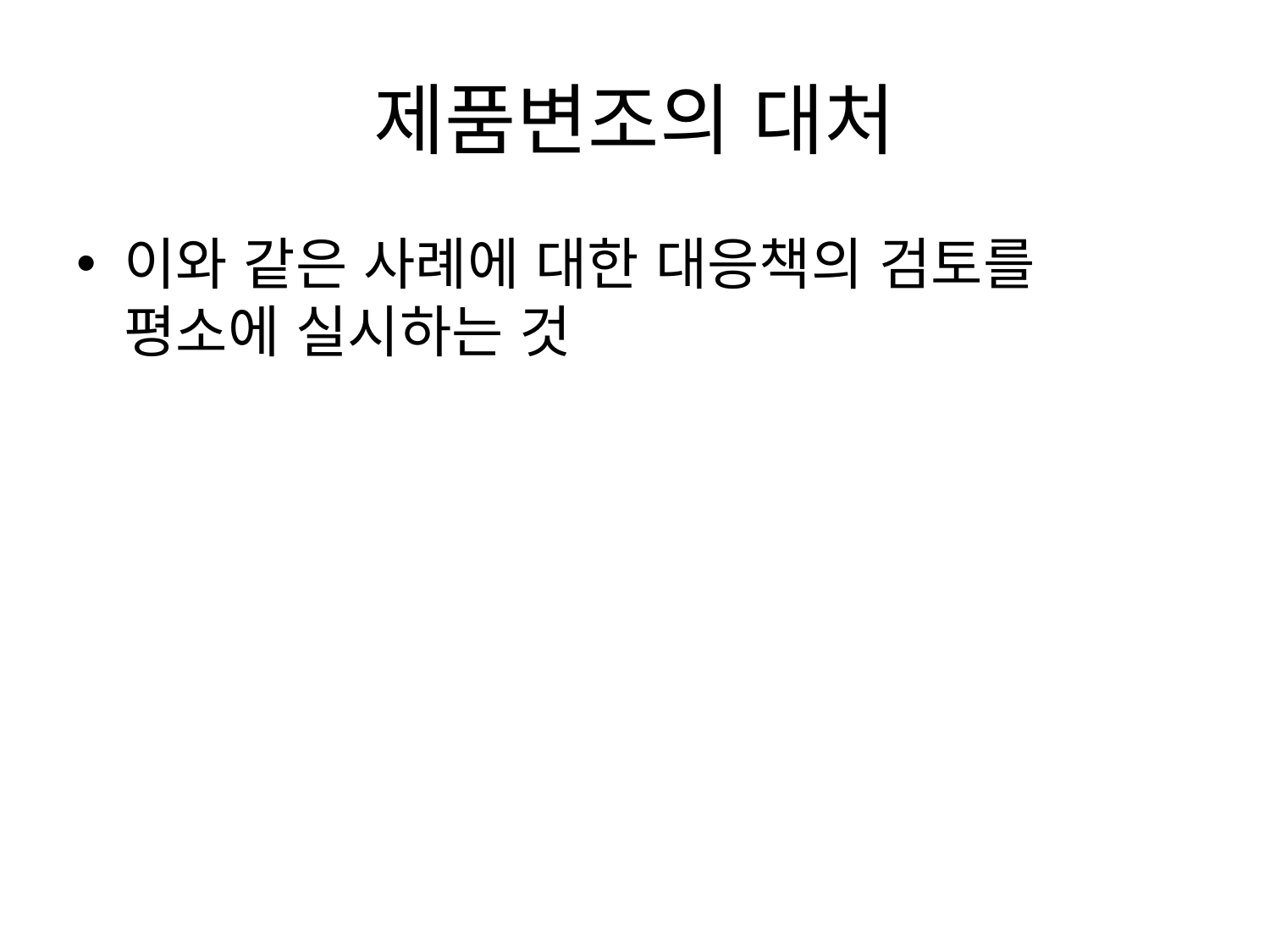

# 제품변조의 대처
이와 같은 사례에 대한 대응책의 검토를 평소에 실시하는 것